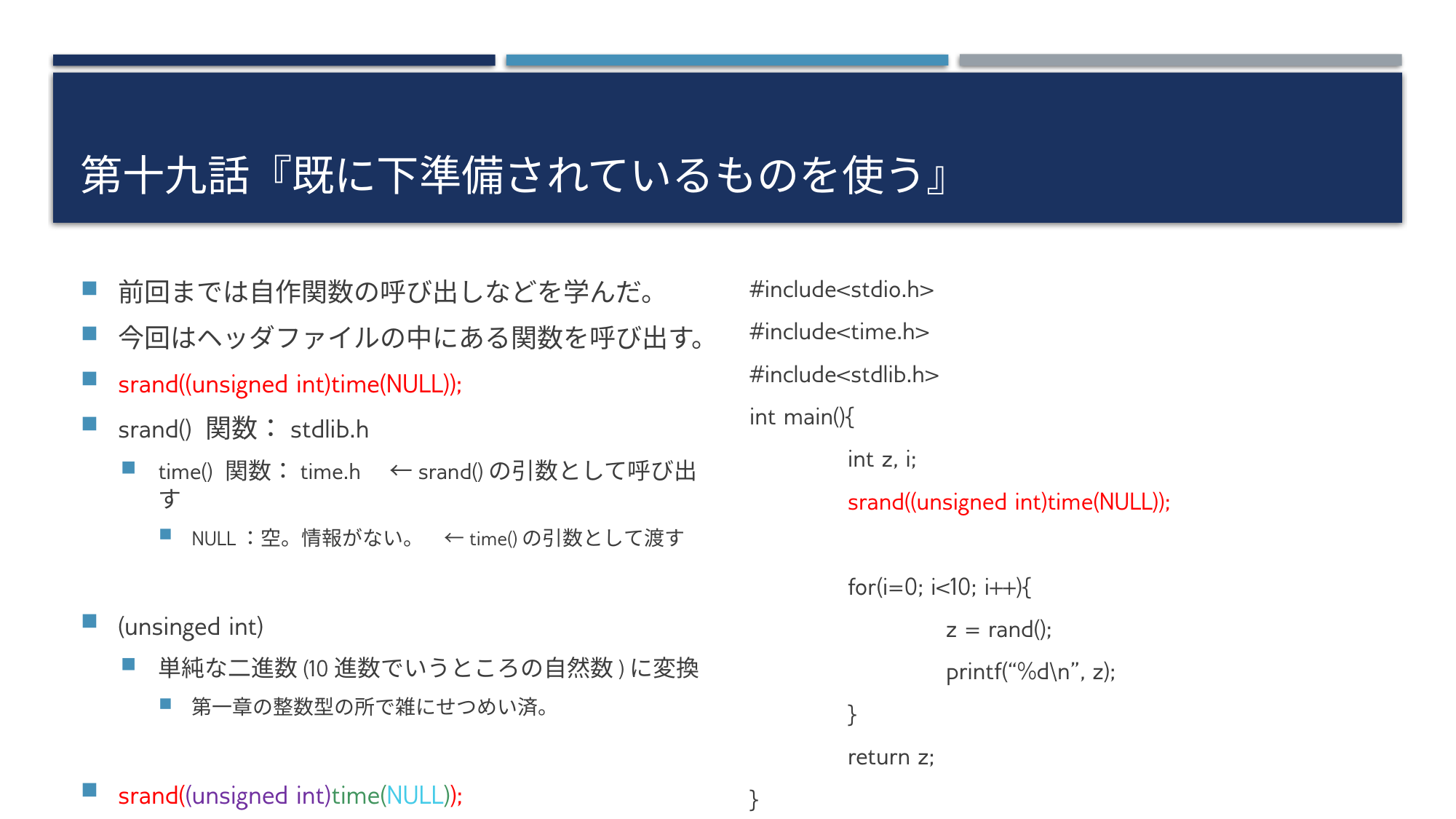

# 第十九話『既に下準備されているものを使う』
前回までは自作関数の呼び出しなどを学んだ。
今回はヘッダファイルの中にある関数を呼び出す。
srand((unsigned int)time(NULL));
srand() 関数：stdlib.h
time() 関数：time.h　←srand()の引数として呼び出す
NULL：空。情報がない。　←time()の引数として渡す

(unsinged int)
単純な二進数(10進数でいうところの自然数)に変換
第一章の整数型の所で雑にせつめい済。

srand((unsigned int)time(NULL));
#include<stdio.h>
#include<time.h>
#include<stdlib.h>
int main(){
	int z, i;
	srand((unsigned int)time(NULL));

	for(i=0; i<10; i++){
		z = rand();
		printf(“%d\n”, z);
	}
	return z;
}